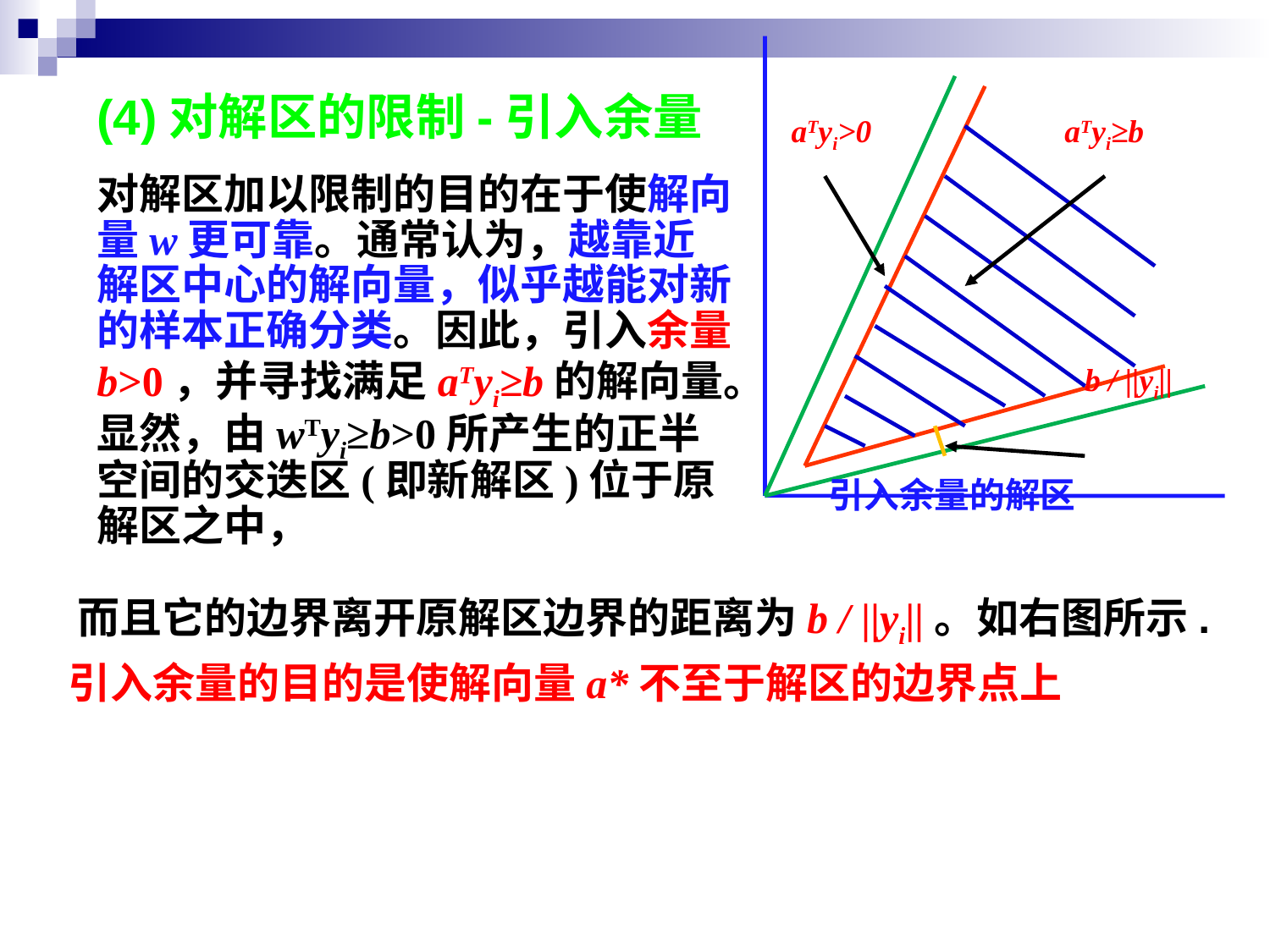

aTyi>0                        aTyi≥b

                                     b / ||yi||

        引入余量的解区

(4)对解区的限制-引入余量
对解区加以限制的目的在于使解向量w更可靠。通常认为，越靠近解区中心的解向量，似乎越能对新的样本正确分类。因此，引入余量b>0，并寻找满足aTyi≥b的解向量。显然，由wTyi≥b>0所产生的正半空间的交迭区(即新解区)位于原解区之中，
而且它的边界离开原解区边界的距离为b / ||yi||。如右图所示.
引入余量的目的是使解向量a*不至于解区的边界点上